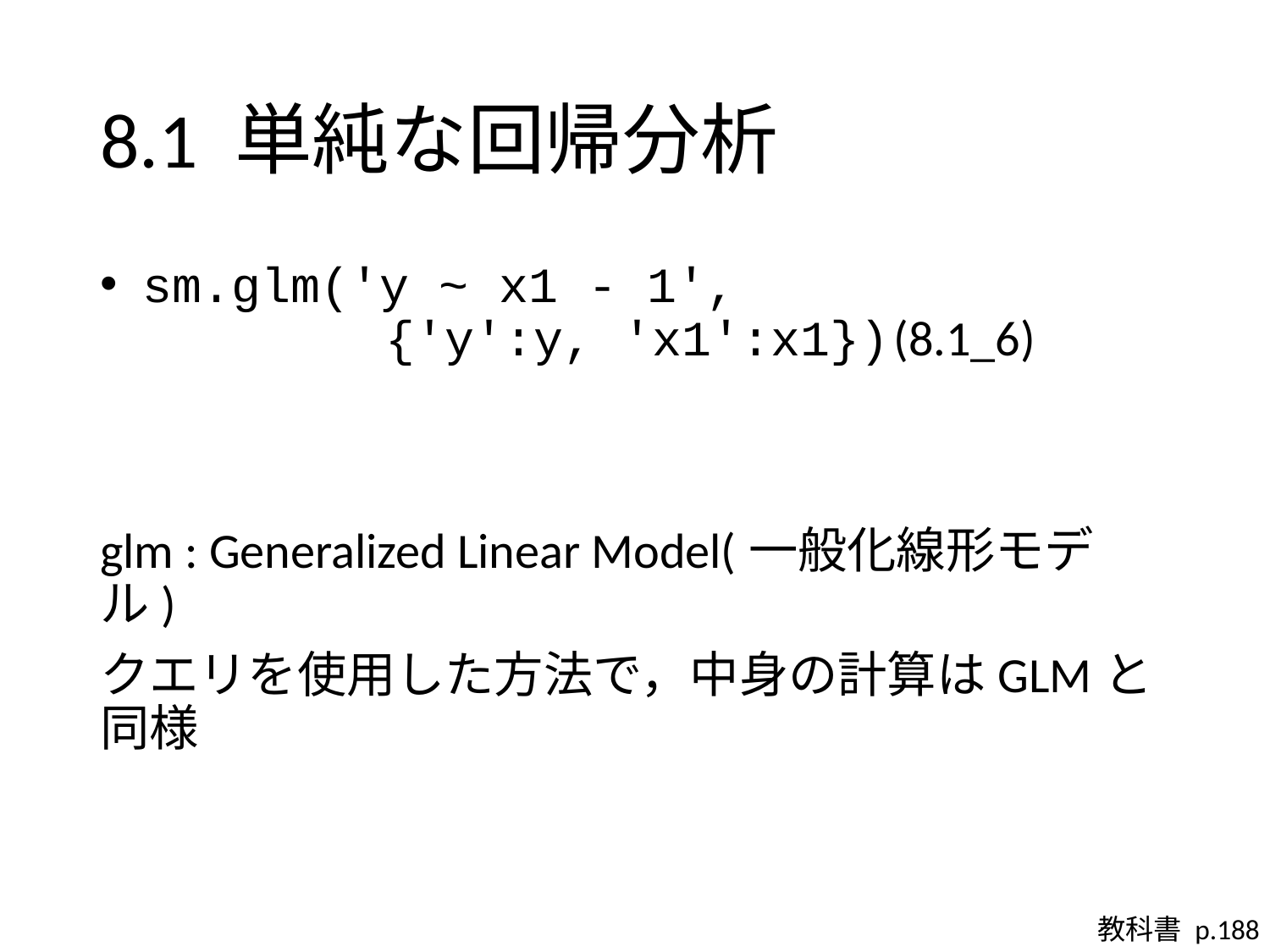

# 8.1 単純な回帰分析
 sm.glm('y ~ x1 - 1',
		{'y':y, 'x1':x1})	(8.1_6)

glm : Generalized Linear Model(一般化線形モデル)
クエリを使用した方法で，中身の計算はGLMと同様

教科書 p.188